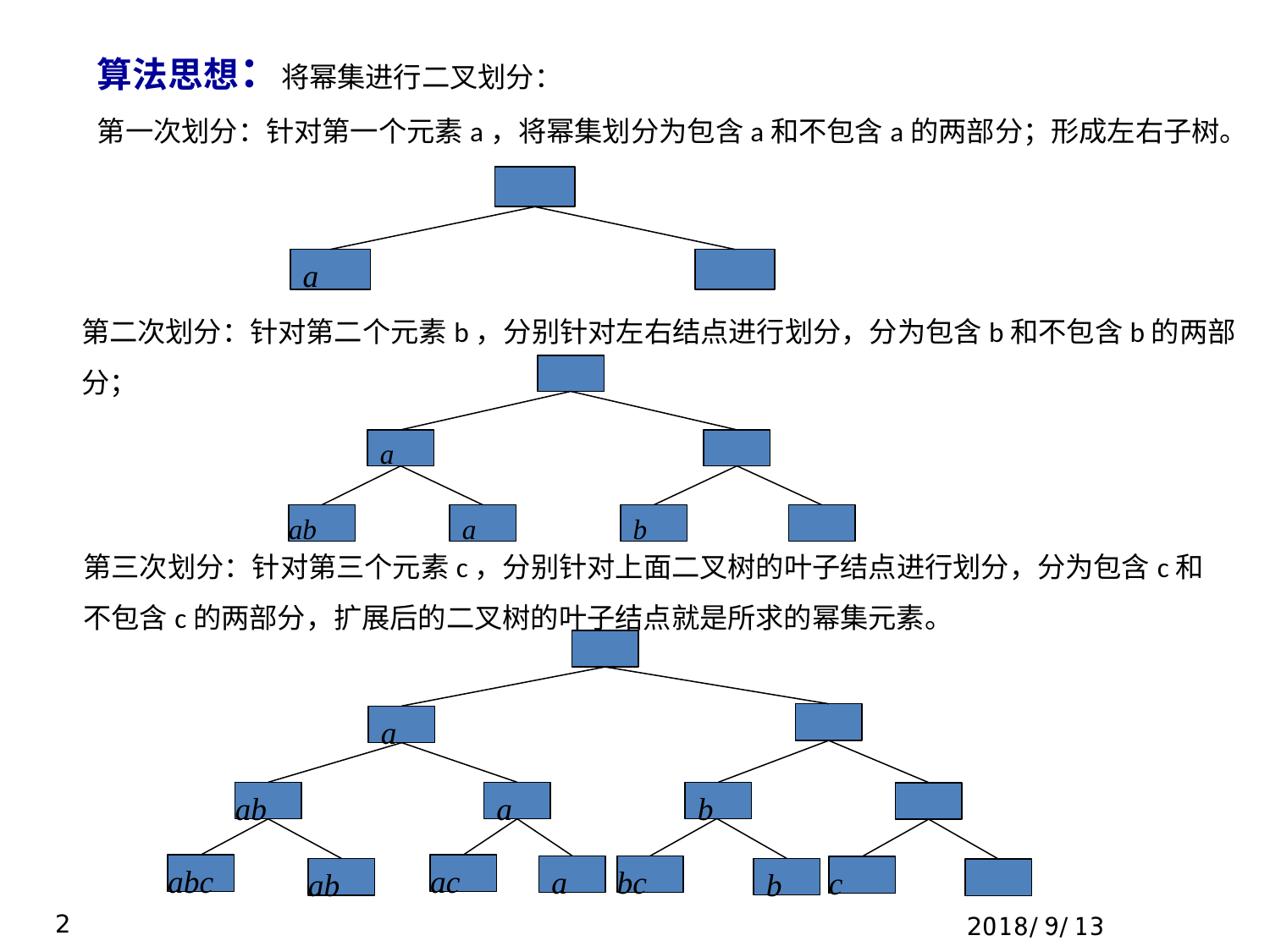

算法思想：将幂集进行二叉划分：
第一次划分：针对第一个元素a，将幂集划分为包含a和不包含a的两部分；形成左右子树。

a

第二次划分：针对第二个元素b，分别针对左右结点进行划分，分为包含b和不包含b的两部分；

a

ab
a
b

第三次划分：针对第三个元素c，分别针对上面二叉树的叶子结点进行划分，分为包含c和不包含c的两部分，扩展后的二叉树的叶子结点就是所求的幂集元素。

a
b
ab
a

abc
ac
bc
a
c
b
ab

2018/9/13
2